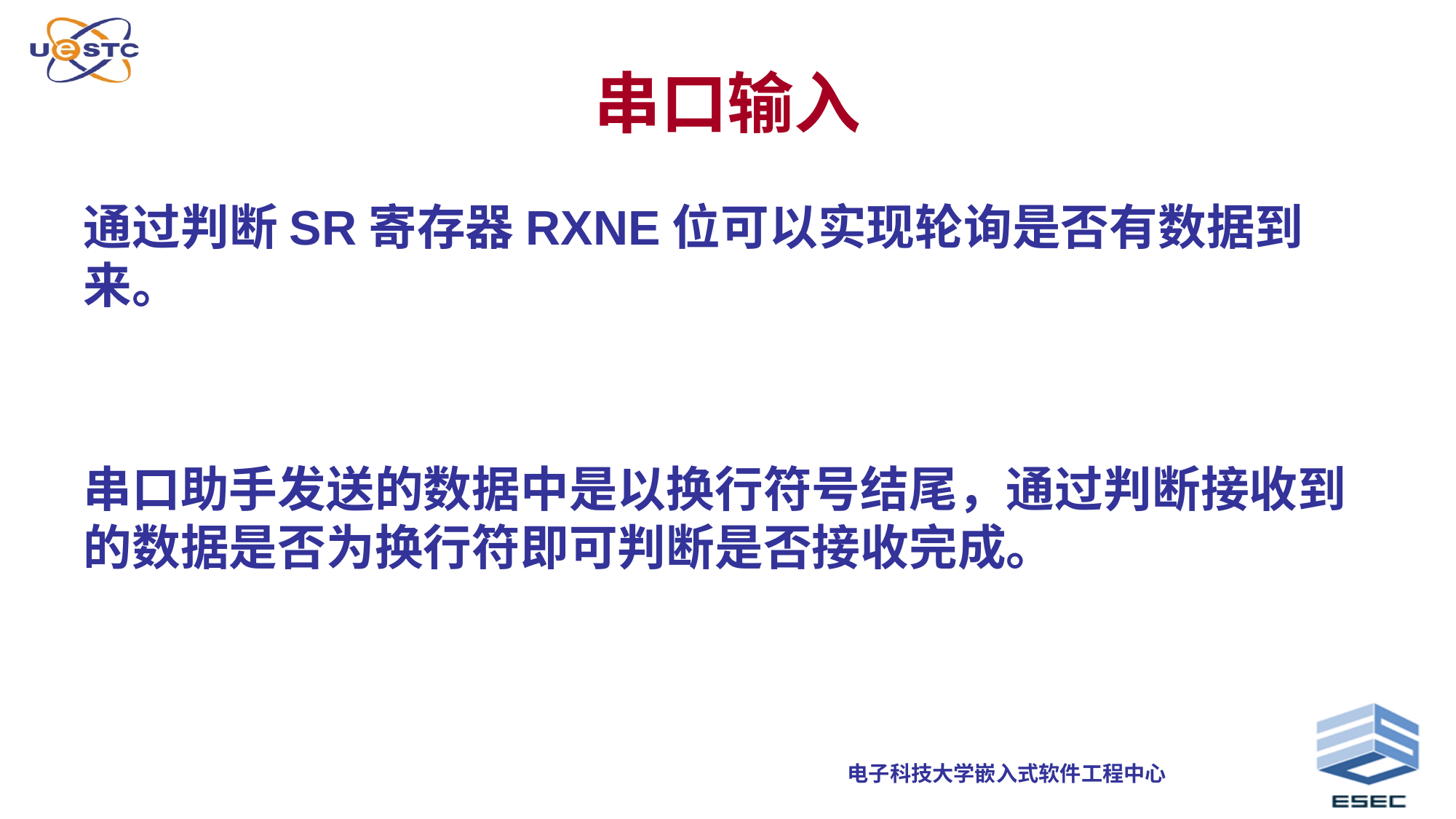

# 串口输入
通过判断SR寄存器RXNE位可以实现轮询是否有数据到来。

串口助手发送的数据中是以换行符号结尾，通过判断接收到的数据是否为换行符即可判断是否接收完成。